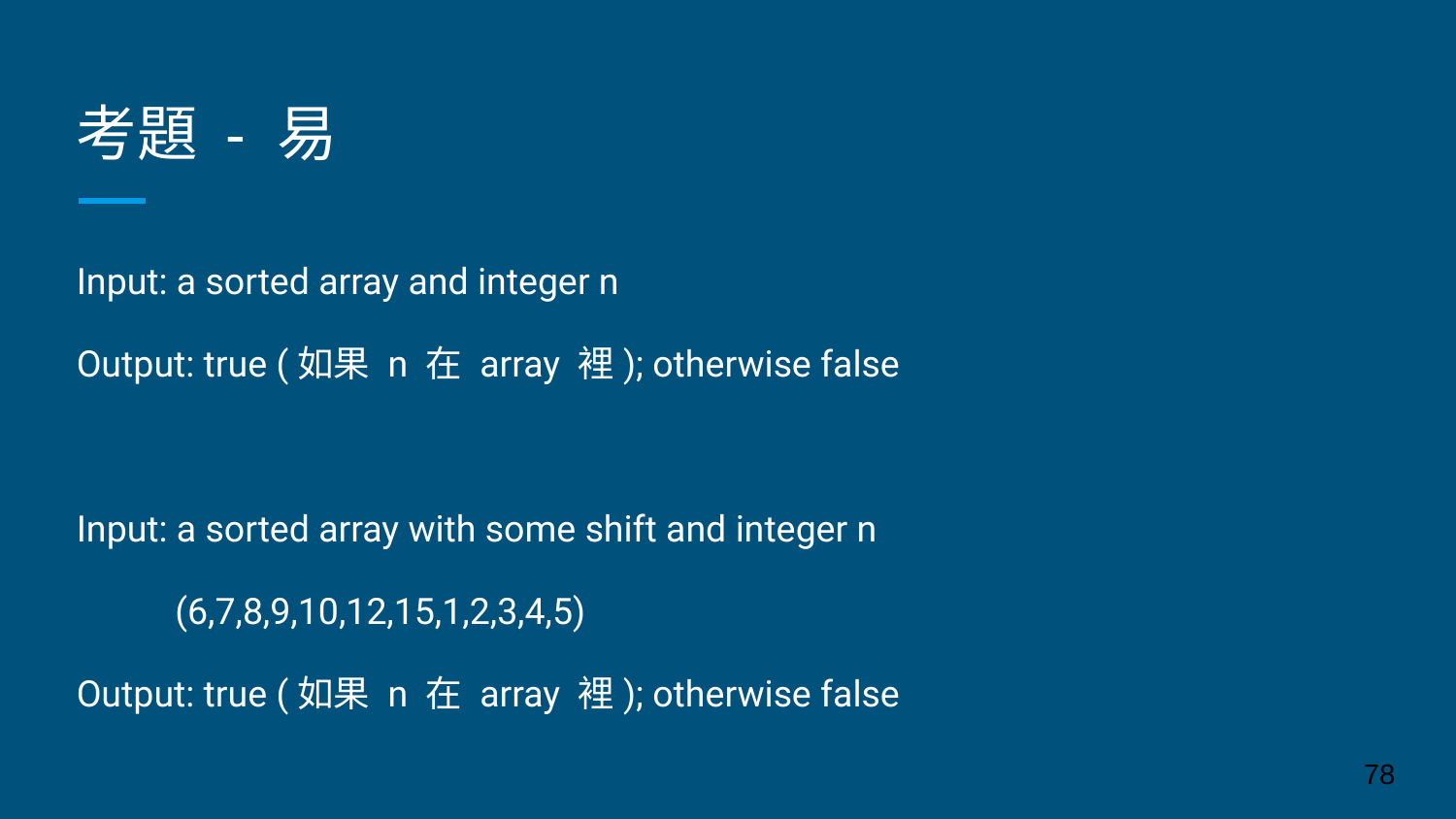

# 考題 - 易
Input: a sorted array and integer n
Output: true (如果 n 在 array 裡); otherwise false

Input: a sorted array with some shift and integer n
           (6,7,8,9,10,12,15,1,2,3,4,5)
Output: true (如果 n 在 array 裡); otherwise false
78